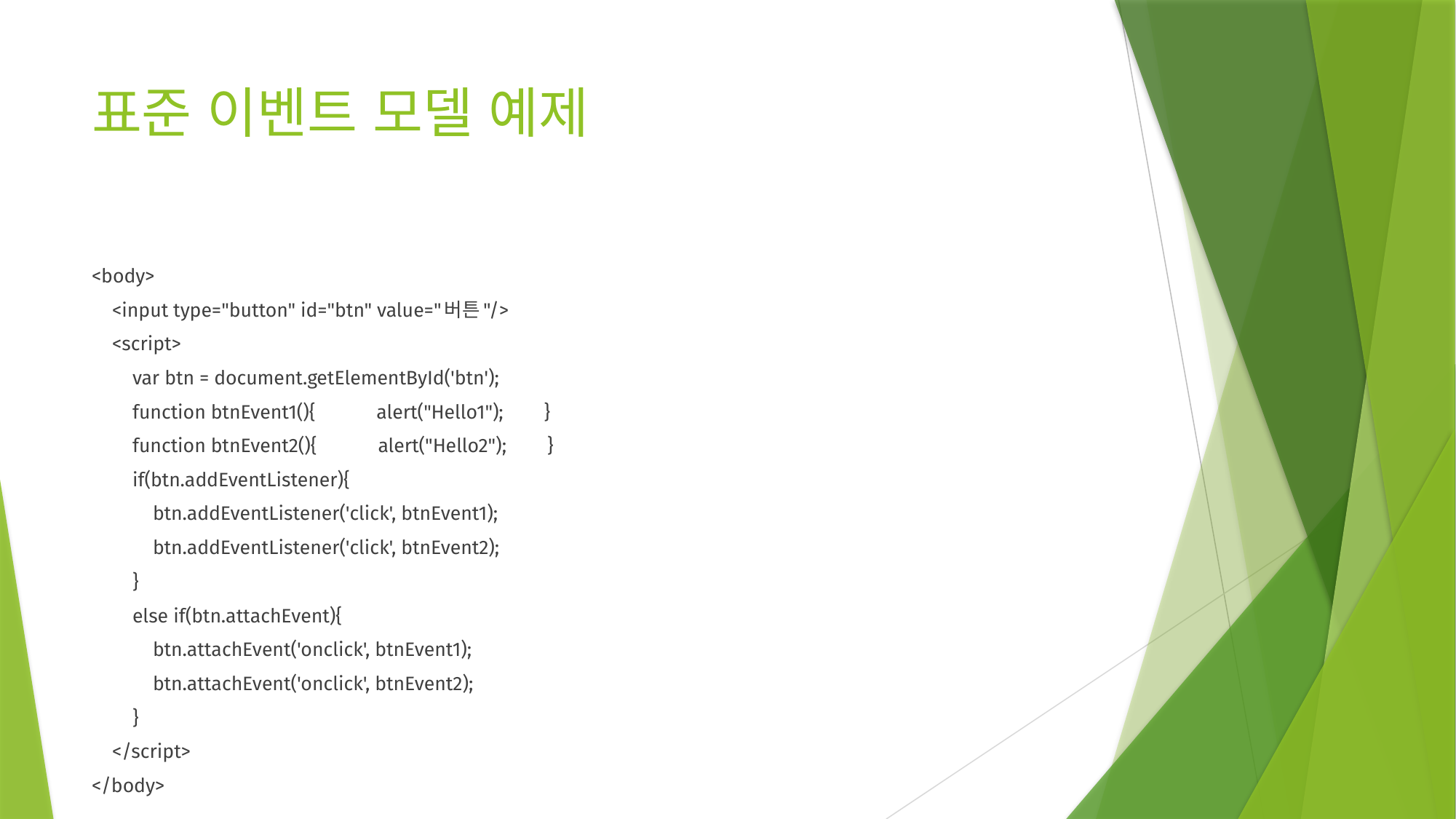

# 표준 이벤트 모델 예제
<body>
    <input type="button" id="btn" value="버튼"/>
    <script>
        var btn = document.getElementById('btn');
        function btnEvent1(){            alert("Hello1");        }
        function btnEvent2(){            alert("Hello2");        }
        if(btn.addEventListener){
            btn.addEventListener('click', btnEvent1);
            btn.addEventListener('click', btnEvent2);
        }
        else if(btn.attachEvent){
            btn.attachEvent('onclick', btnEvent1);
            btn.attachEvent('onclick', btnEvent2);
        }
    </script>
</body>